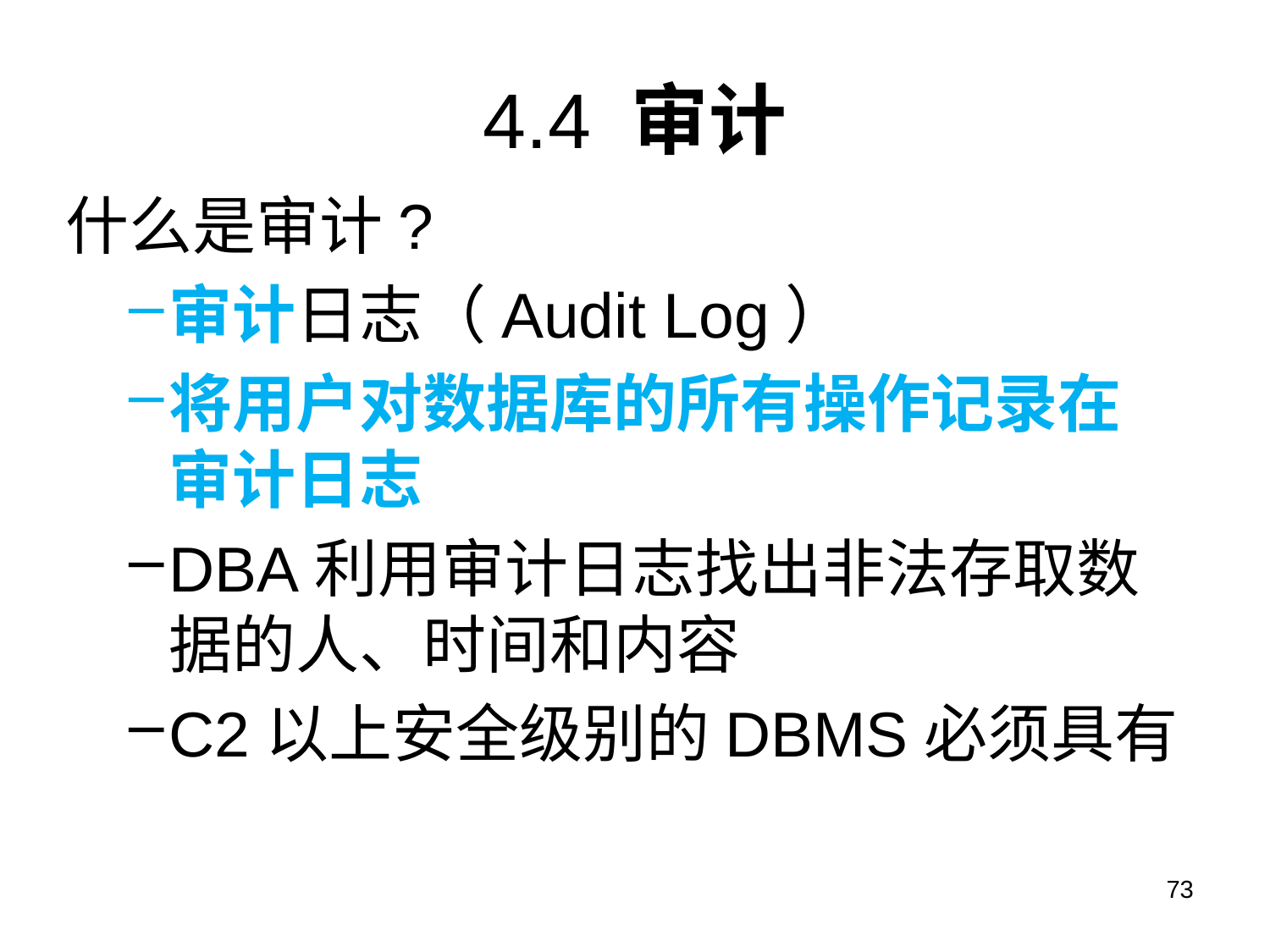

# 4.4 审计
什么是审计?
审计日志（Audit Log）
将用户对数据库的所有操作记录在审计日志
DBA利用审计日志找出非法存取数据的人、时间和内容
C2以上安全级别的DBMS必须具有

73